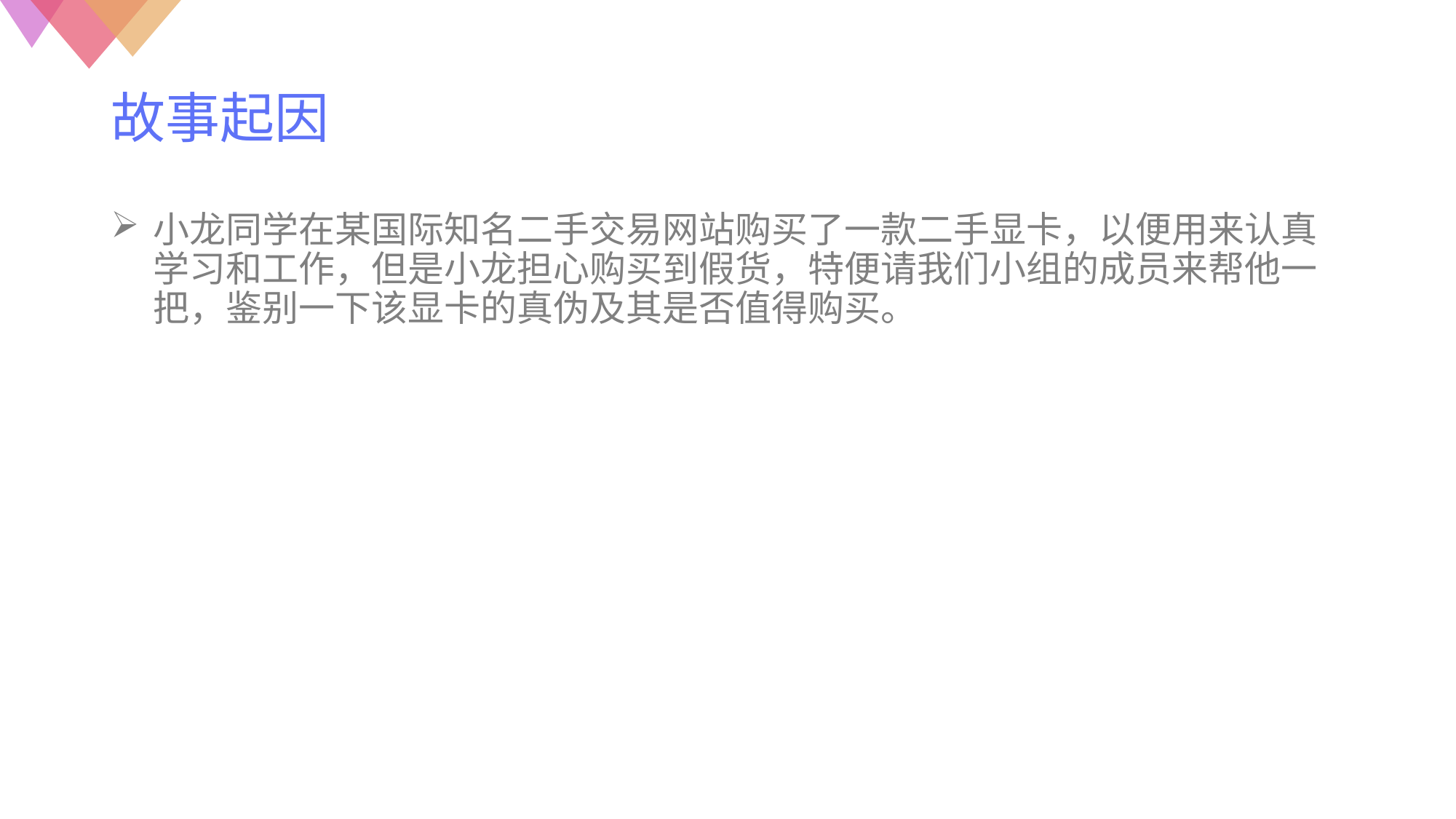

# 故事起因
小龙同学在某国际知名二手交易网站购买了一款二手显卡，以便用来认真学习和工作，但是小龙担心购买到假货，特便请我们小组的成员来帮他一把，鉴别一下该显卡的真伪及其是否值得购买。